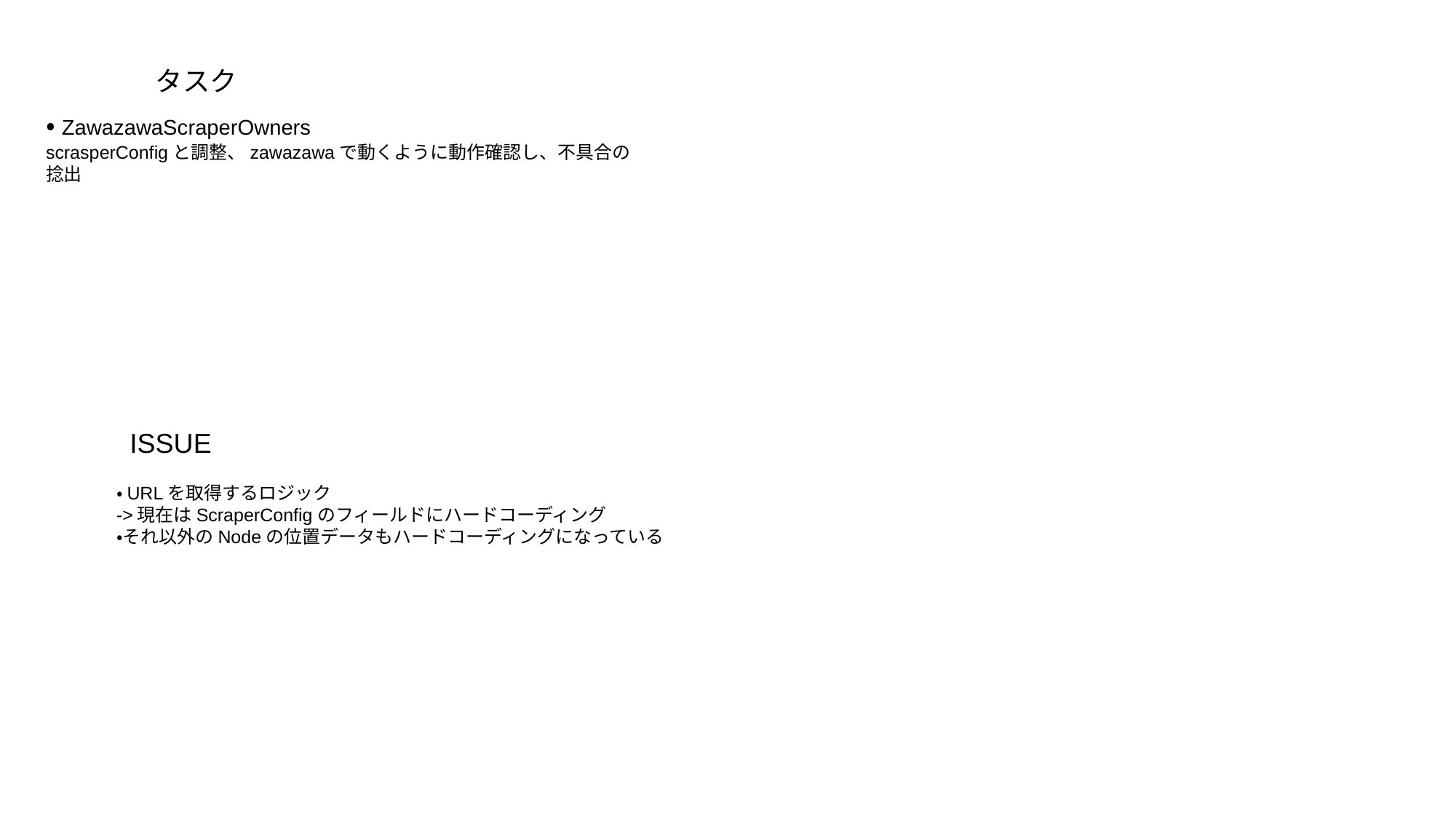

タスク
・ZawazawaScraperOwners
scrasperConfigと調整、zawazawaで動くように動作確認し、不具合の捻出
ISSUE
・URLを取得するロジック
->現在はScraperConfigのフィールドにハードコーディング
・それ以外のNodeの位置データもハードコーディングになっている